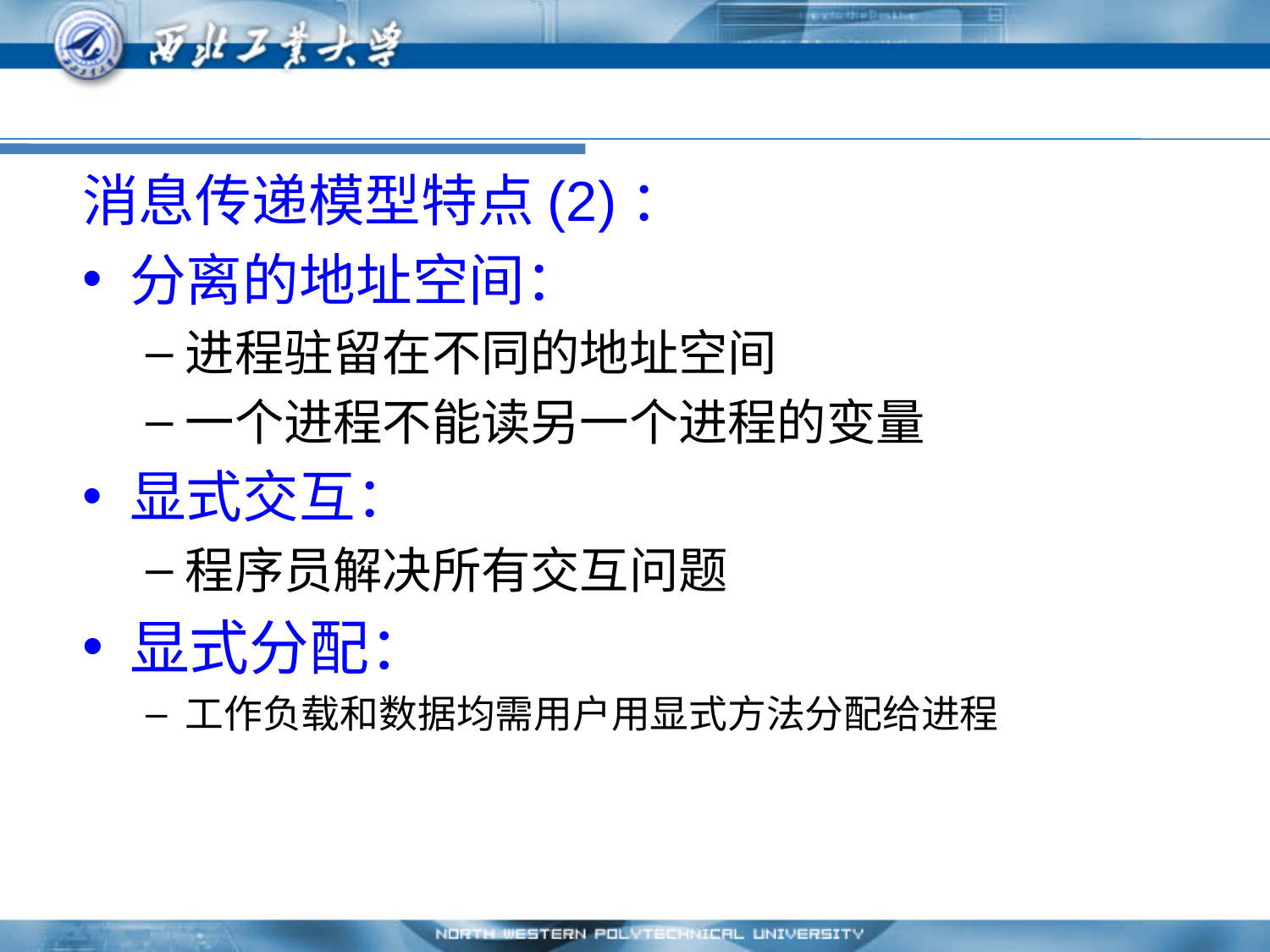

消息传递模型特点(2)：
分离的地址空间：
进程驻留在不同的地址空间
一个进程不能读另一个进程的变量
显式交互：
程序员解决所有交互问题
显式分配：
工作负载和数据均需用户用显式方法分配给进程